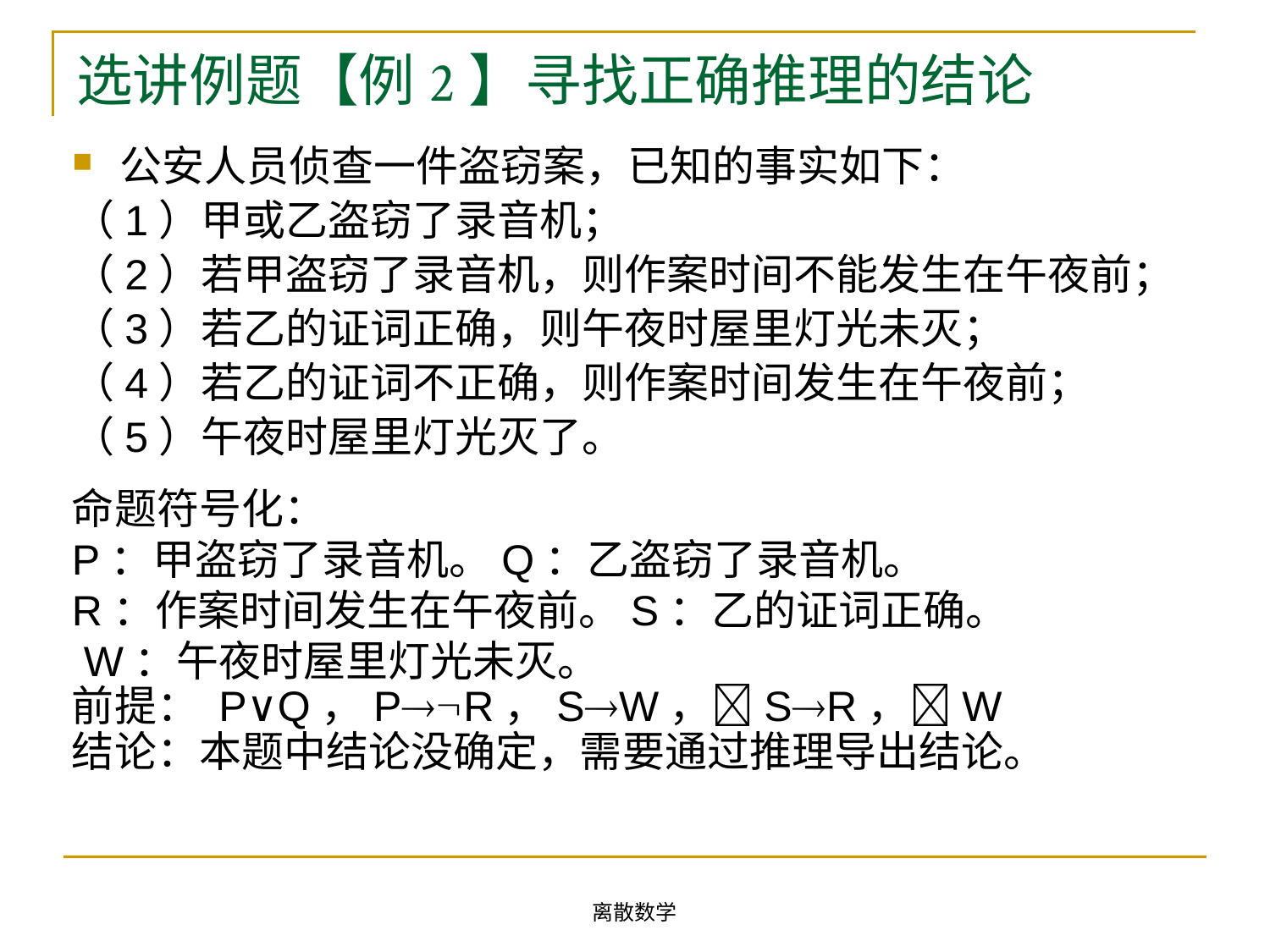

# 选讲例题【例2】寻找正确推理的结论
公安人员侦查一件盗窃案，已知的事实如下：
（1）甲或乙盗窃了录音机；
（2）若甲盗窃了录音机，则作案时间不能发生在午夜前；
（3）若乙的证词正确，则午夜时屋里灯光未灭；
（4）若乙的证词不正确，则作案时间发生在午夜前；
（5）午夜时屋里灯光灭了。
命题符号化：
P：甲盗窃了录音机。Q：乙盗窃了录音机。
R：作案时间发生在午夜前。S：乙的证词正确。
 W：午夜时屋里灯光未灭。
前提： P∨Q，P→¬R，S→W，¬S→R，¬W
结论：本题中结论没确定，需要通过推理导出结论。

33
离散数学